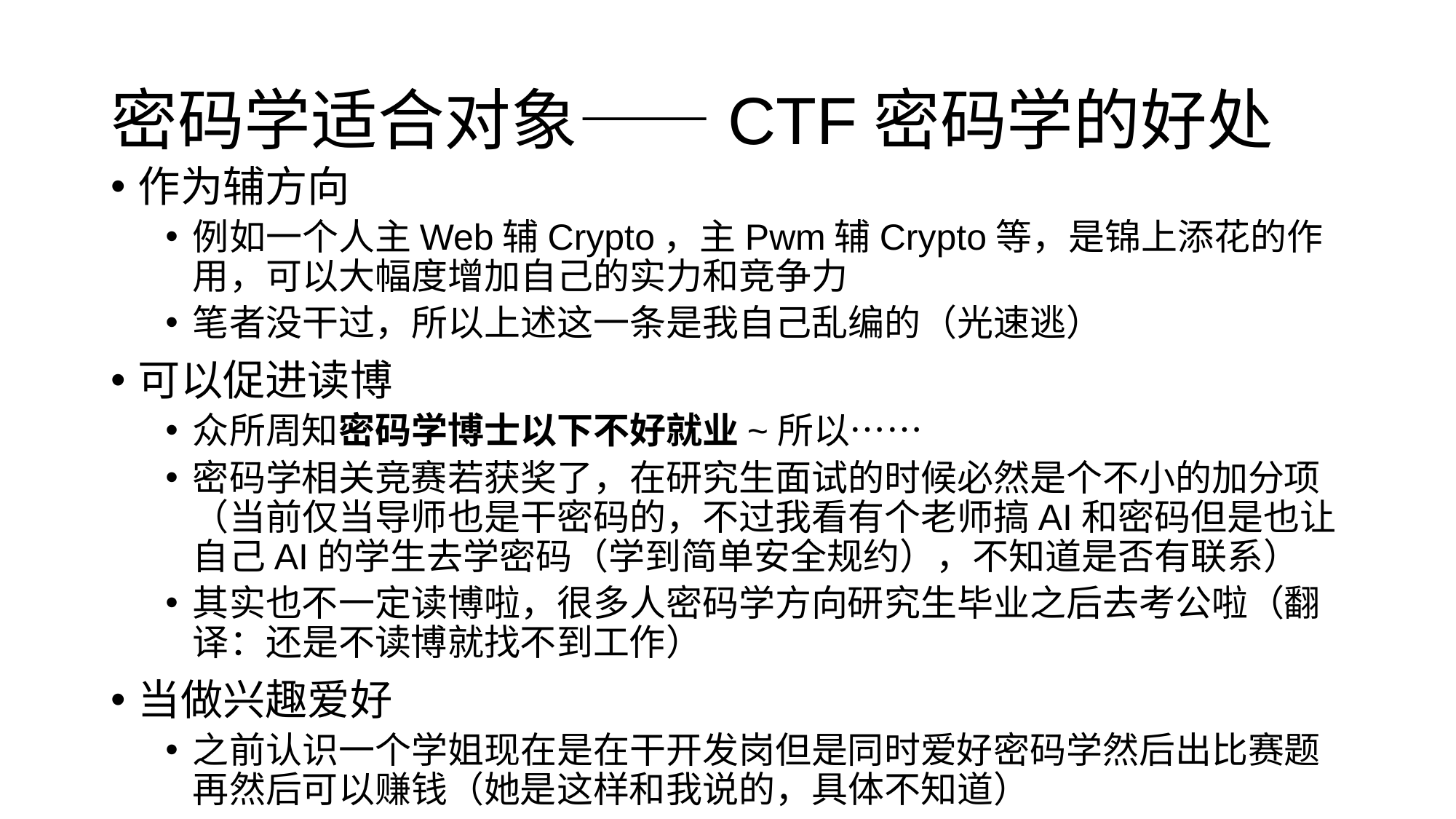

# 密码学适合对象——CTF密码学的好处
作为辅方向
例如一个人主Web辅Crypto，主Pwm辅Crypto等，是锦上添花的作用，可以大幅度增加自己的实力和竞争力
笔者没干过，所以上述这一条是我自己乱编的（光速逃）
可以促进读博
众所周知密码学博士以下不好就业~所以……
密码学相关竞赛若获奖了，在研究生面试的时候必然是个不小的加分项（当前仅当导师也是干密码的，不过我看有个老师搞AI和密码但是也让自己AI的学生去学密码（学到简单安全规约），不知道是否有联系）
其实也不一定读博啦，很多人密码学方向研究生毕业之后去考公啦（翻译：还是不读博就找不到工作）
当做兴趣爱好
之前认识一个学姐现在是在干开发岗但是同时爱好密码学然后出比赛题再然后可以赚钱（她是这样和我说的，具体不知道）